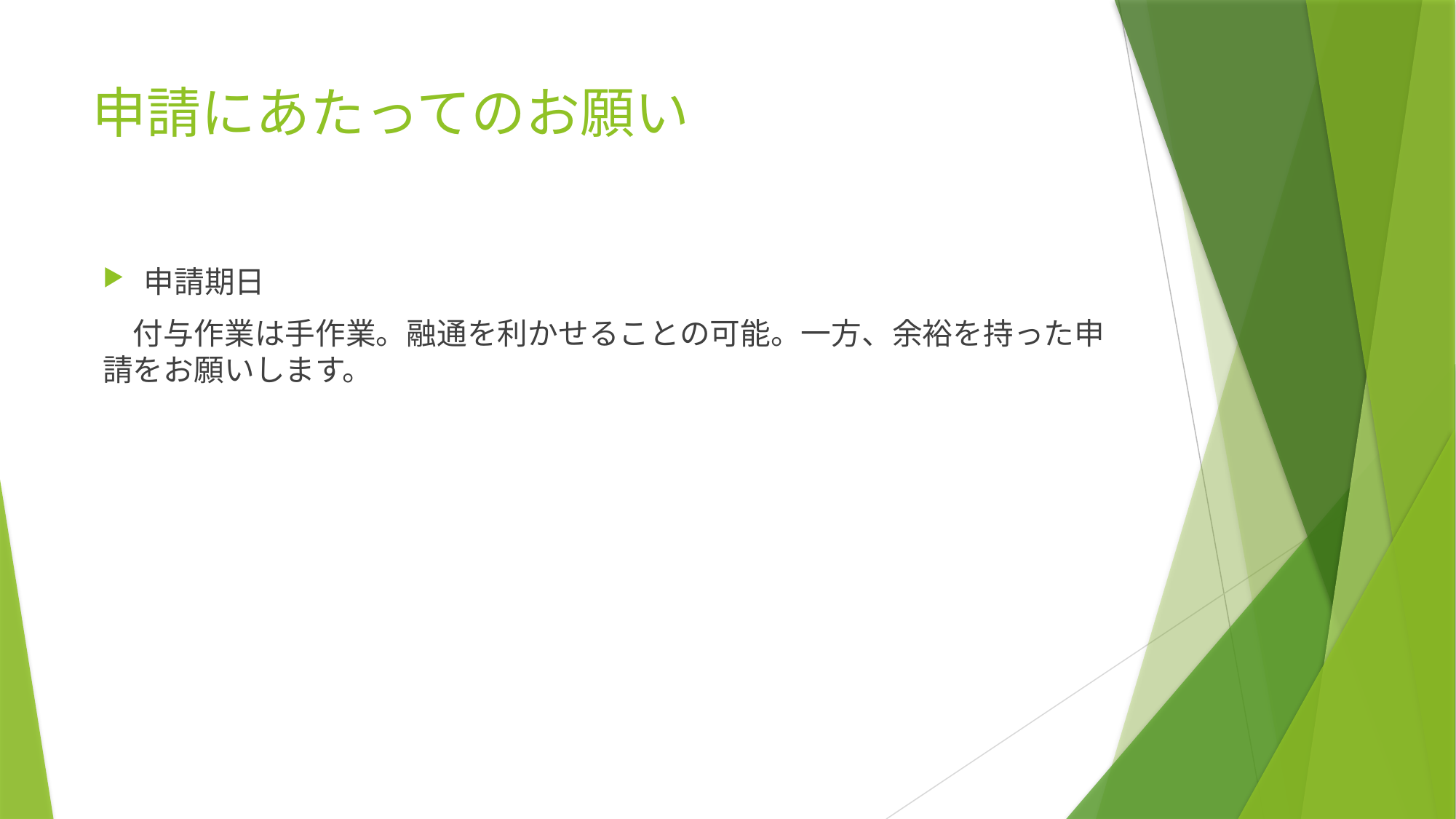

# 申請にあたってのお願い
申請期日
　付与作業は手作業。融通を利かせることの可能。一方、余裕を持った申請をお願いします。